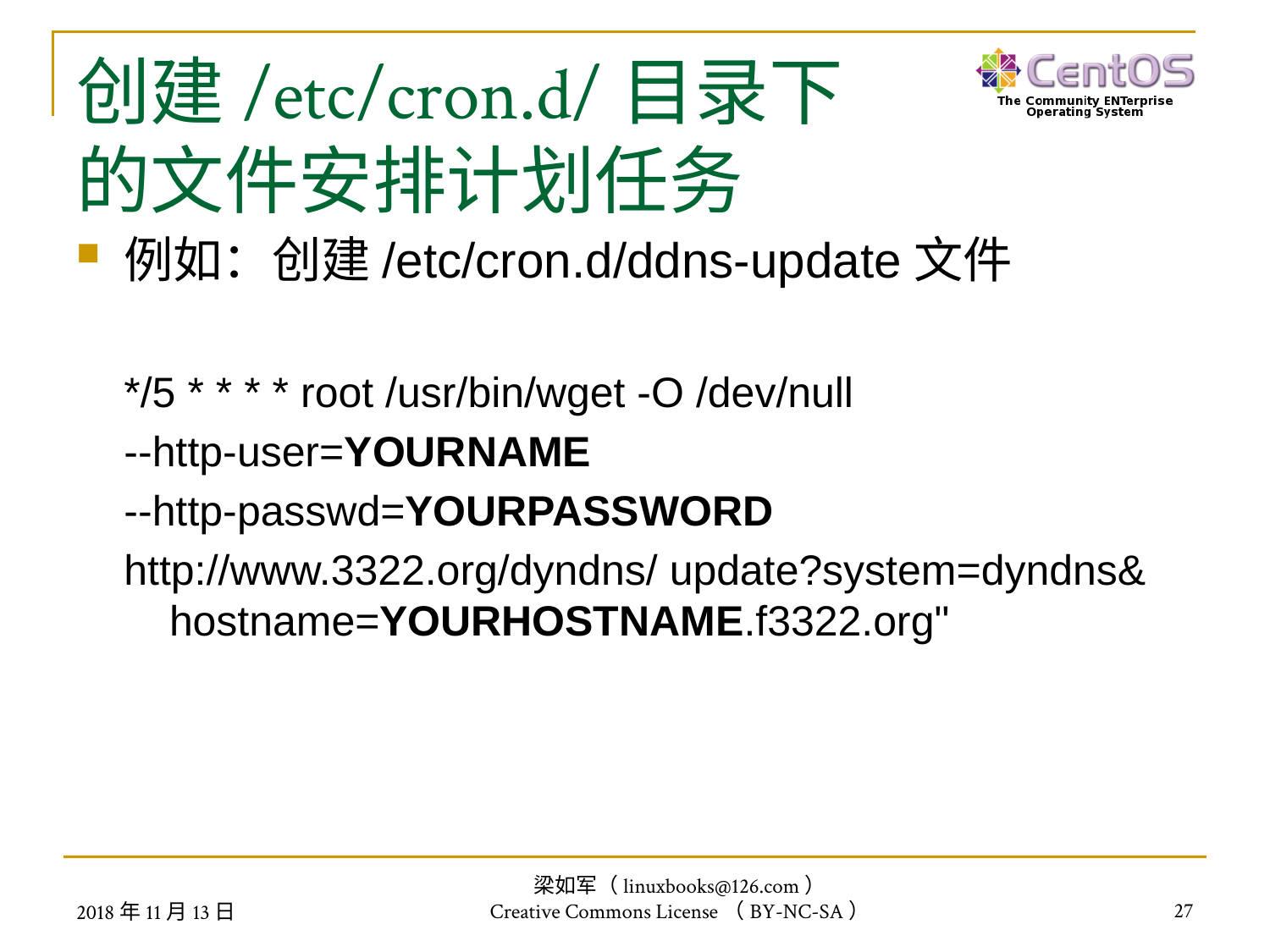

# 创建/etc/cron.d/目录下 的文件安排计划任务
例如：创建/etc/cron.d/ddns-update文件

*/5 * * * * root /usr/bin/wget -O /dev/null
--http-user=YOURNAME
--http-passwd=YOURPASSWORD
http://www.3322.org/dyndns/ update?system=dyndns& hostname=YOURHOSTNAME.f3322.org"

梁如军（linuxbooks@126.com）
Creative Commons License（BY-NC-SA）
2018年11月13日
27